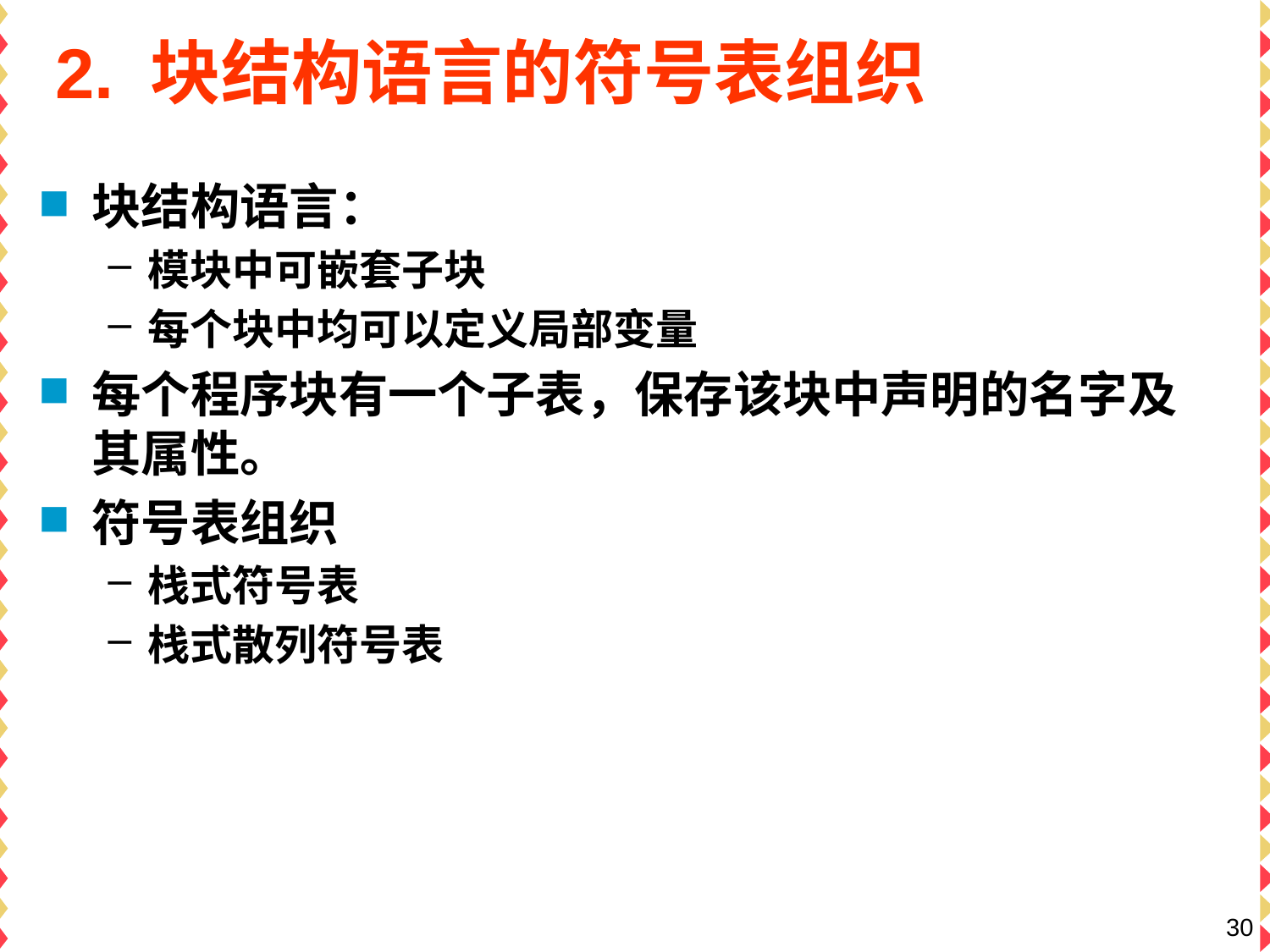

# 2. 块结构语言的符号表组织
块结构语言：
模块中可嵌套子块
每个块中均可以定义局部变量
每个程序块有一个子表，保存该块中声明的名字及其属性。
符号表组织
栈式符号表
栈式散列符号表
30